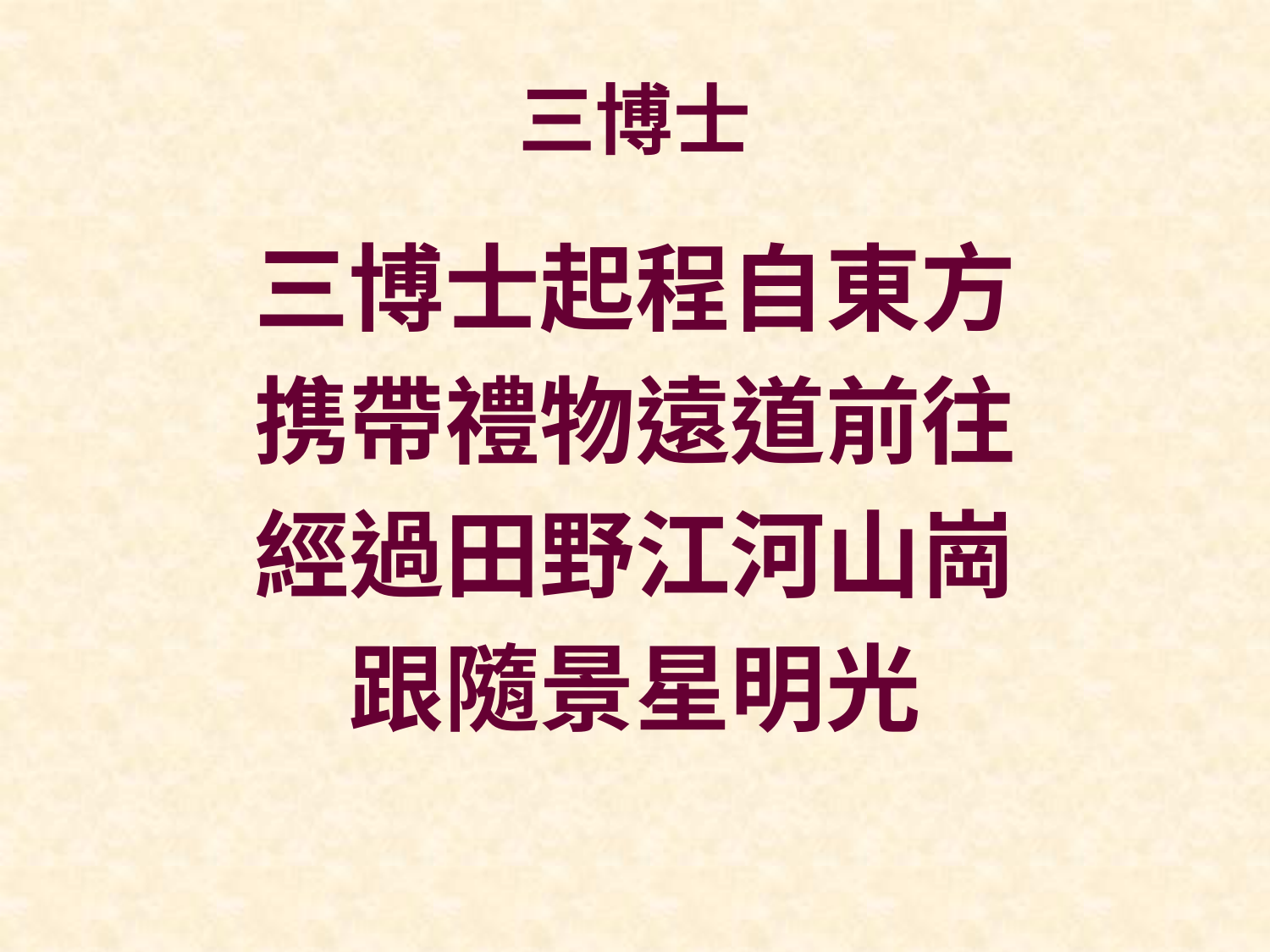

# 三博士
三博士起程自東方
携帶禮物遠道前往
經過田野江河山崗
跟隨景星明光